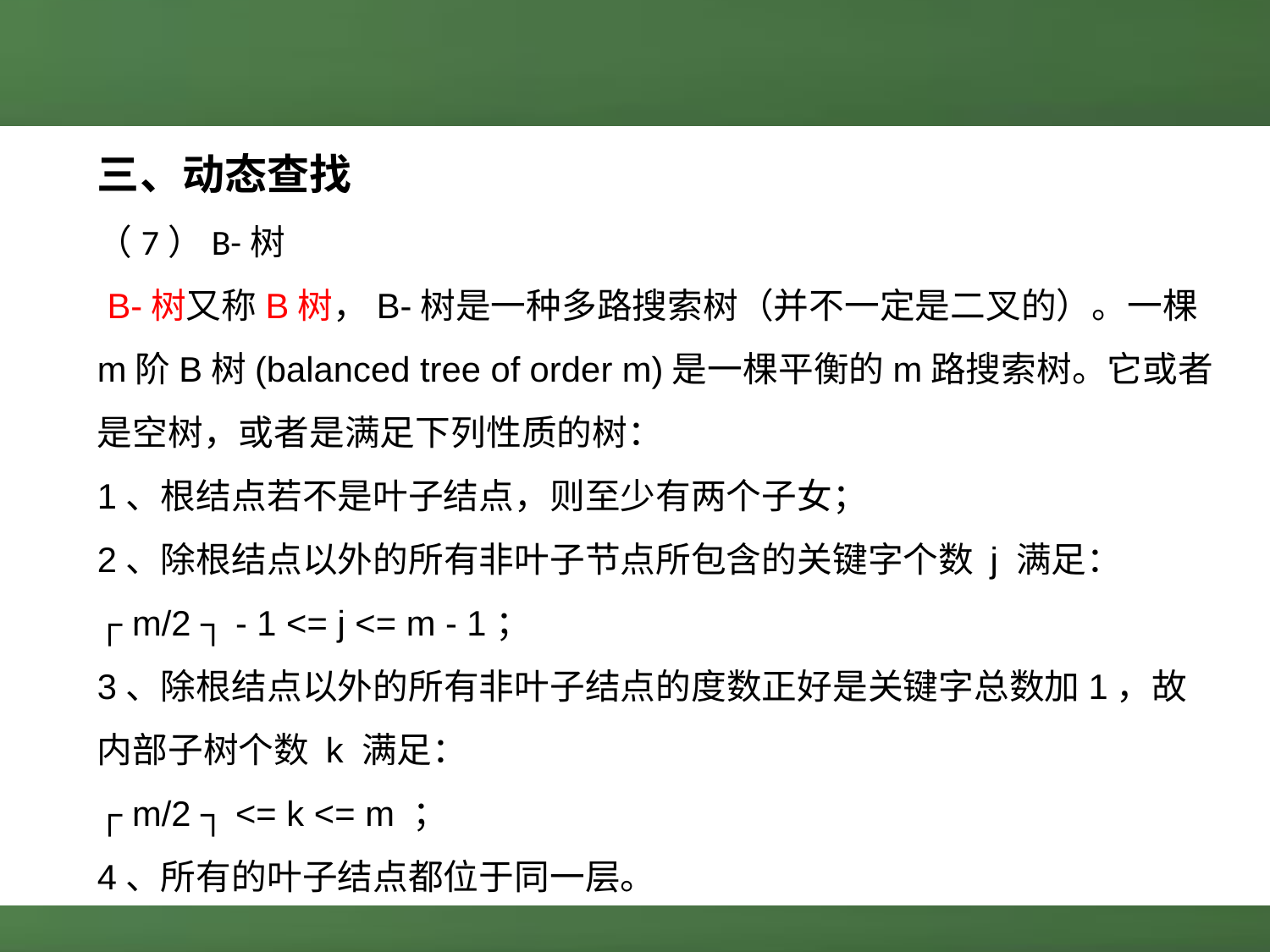

三、动态查找
（7）B-树
 B-树又称B树，B-树是一种多路搜索树（并不一定是二叉的）。一棵m阶B树(balanced tree of order m)是一棵平衡的m路搜索树。它或者是空树，或者是满足下列性质的树：
1、根结点若不是叶子结点，则至少有两个子女；
2、除根结点以外的所有非叶子节点所包含的关键字个数 j 满足：
┌ m/2 ┐ - 1 <= j <= m - 1；
3、除根结点以外的所有非叶子结点的度数正好是关键字总数加1，故内部子树个数 k 满足：
┌ m/2 ┐ <= k <= m ；
4、所有的叶子结点都位于同一层。